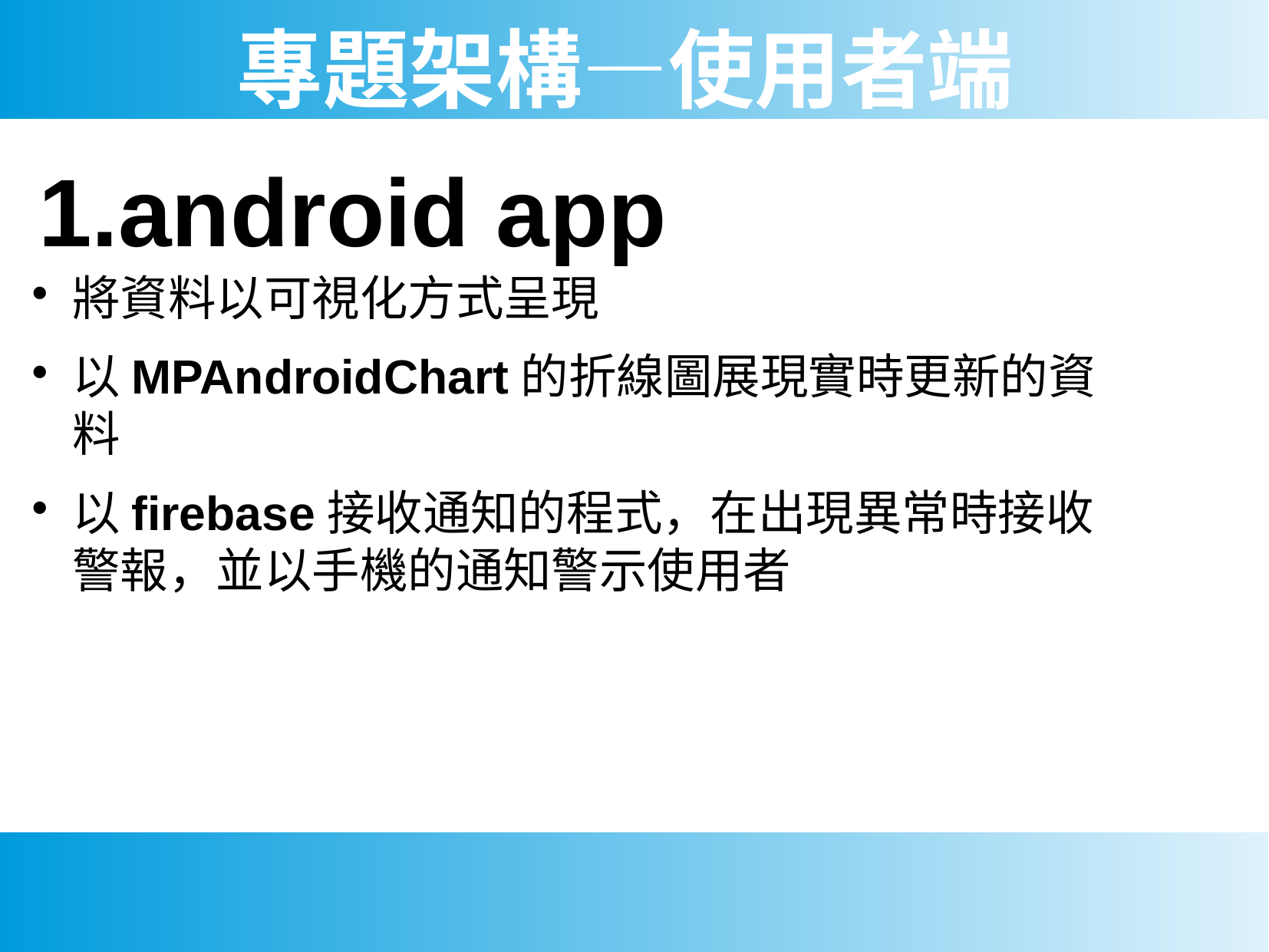

專題架構―使用者端
1.android app
將資料以可視化方式呈現
以MPAndroidChart的折線圖展現實時更新的資料
以firebase接收通知的程式，在出現異常時接收警報，並以手機的通知警示使用者